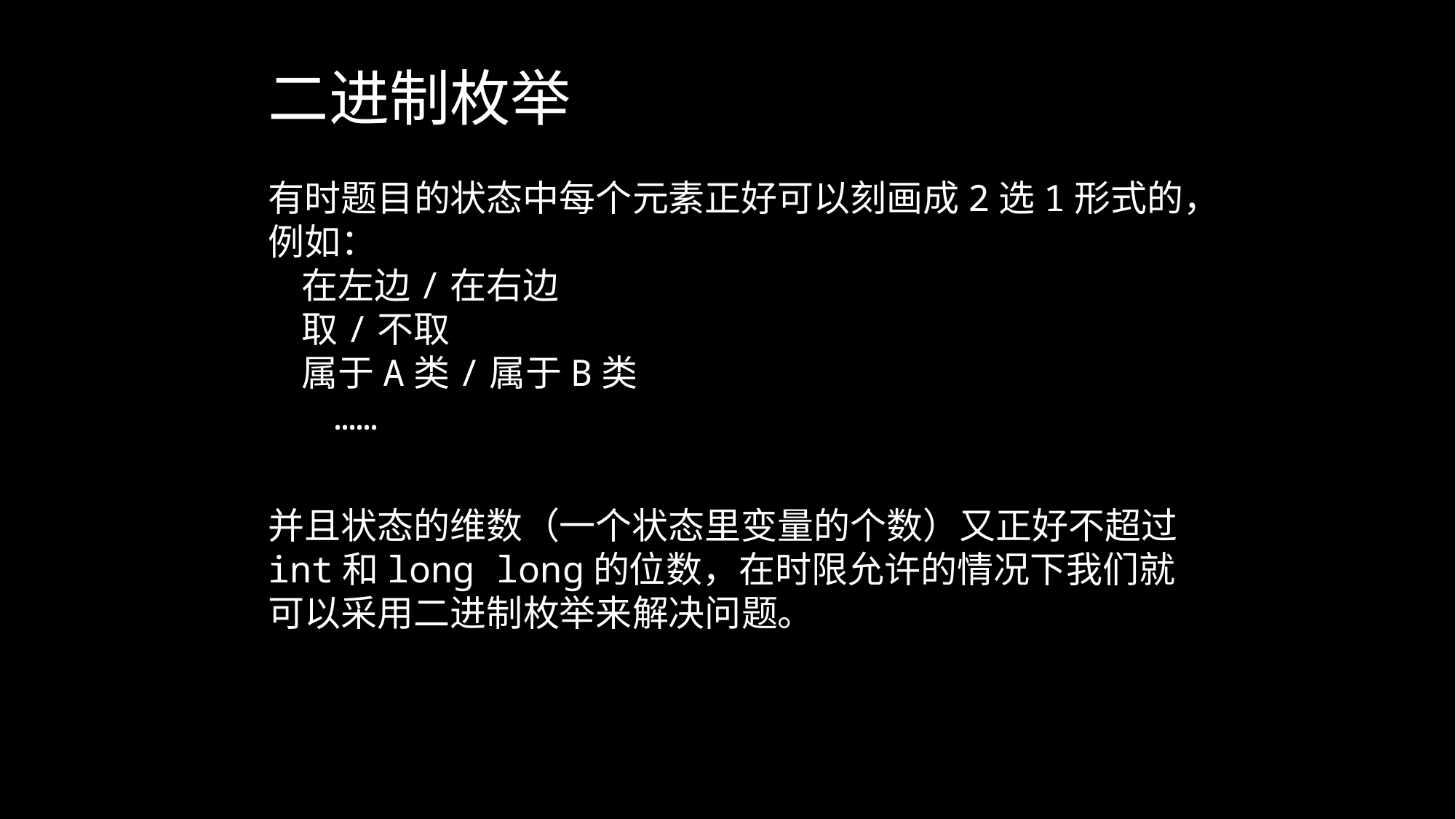

二进制枚举
有时题目的状态中每个元素正好可以刻画成2选1形式的，例如：
   在左边/在右边
   取/不取
   属于A类/属于B类
   ……
并且状态的维数（一个状态里变量的个数）又正好不超过int和long long的位数，在时限允许的情况下我们就可以采用二进制枚举来解决问题。